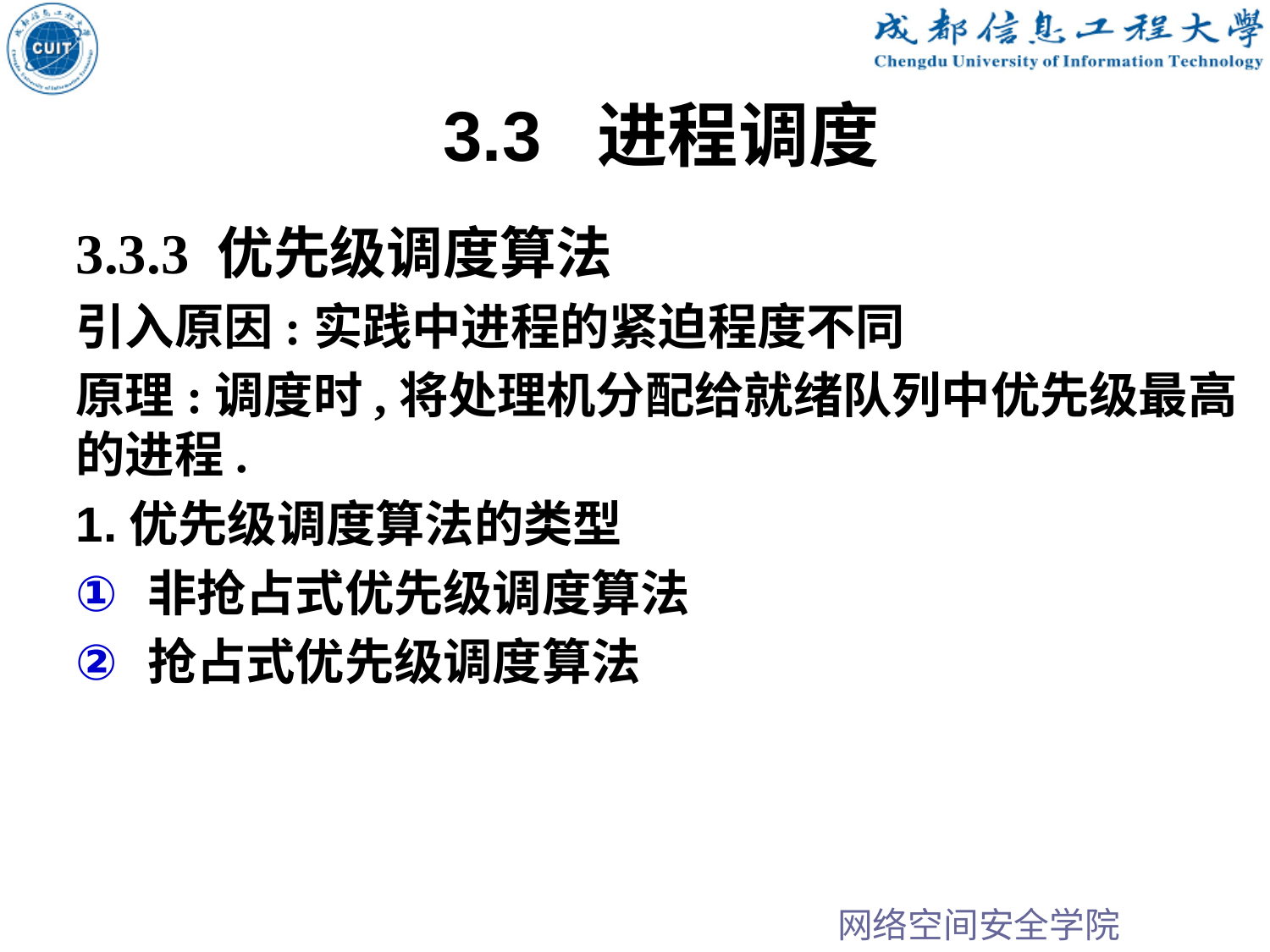

3.3  进程调度
3.3.3 优先级调度算法
引入原因:实践中进程的紧迫程度不同
原理:调度时,将处理机分配给就绪队列中优先级最高的进程.
1.优先级调度算法的类型
非抢占式优先级调度算法
抢占式优先级调度算法